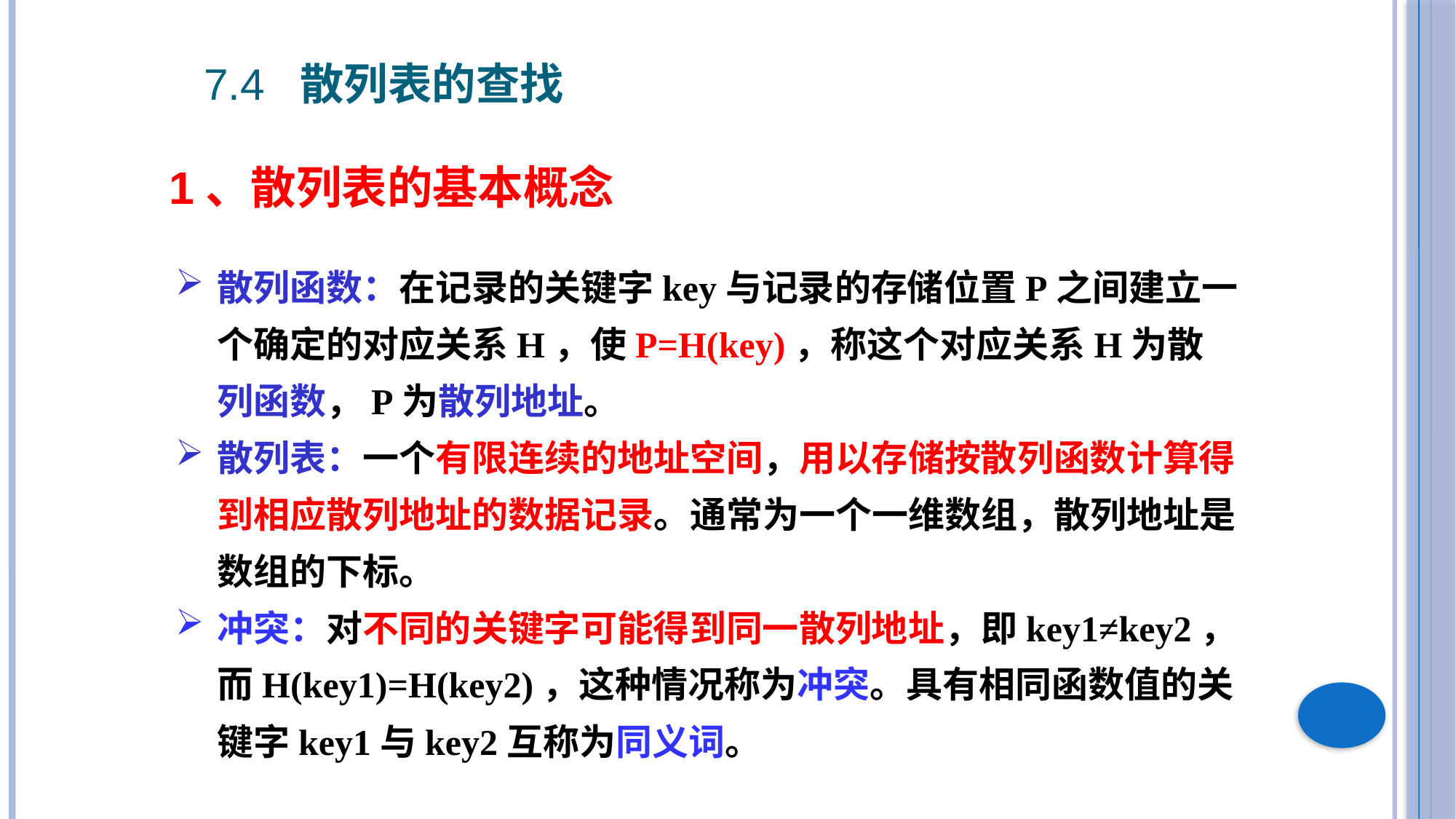

7.4  散列表的查找
1、散列表的基本概念
散列函数：在记录的关键字key与记录的存储位置P之间建立一个确定的对应关系H，使P=H(key)，称这个对应关系H为散列函数，P为散列地址。
散列表：一个有限连续的地址空间，用以存储按散列函数计算得到相应散列地址的数据记录。通常为一个一维数组，散列地址是数组的下标。
冲突：对不同的关键字可能得到同一散列地址，即key1≠key2，而H(key1)=H(key2)，这种情况称为冲突。具有相同函数值的关键字key1与key2互称为同义词。